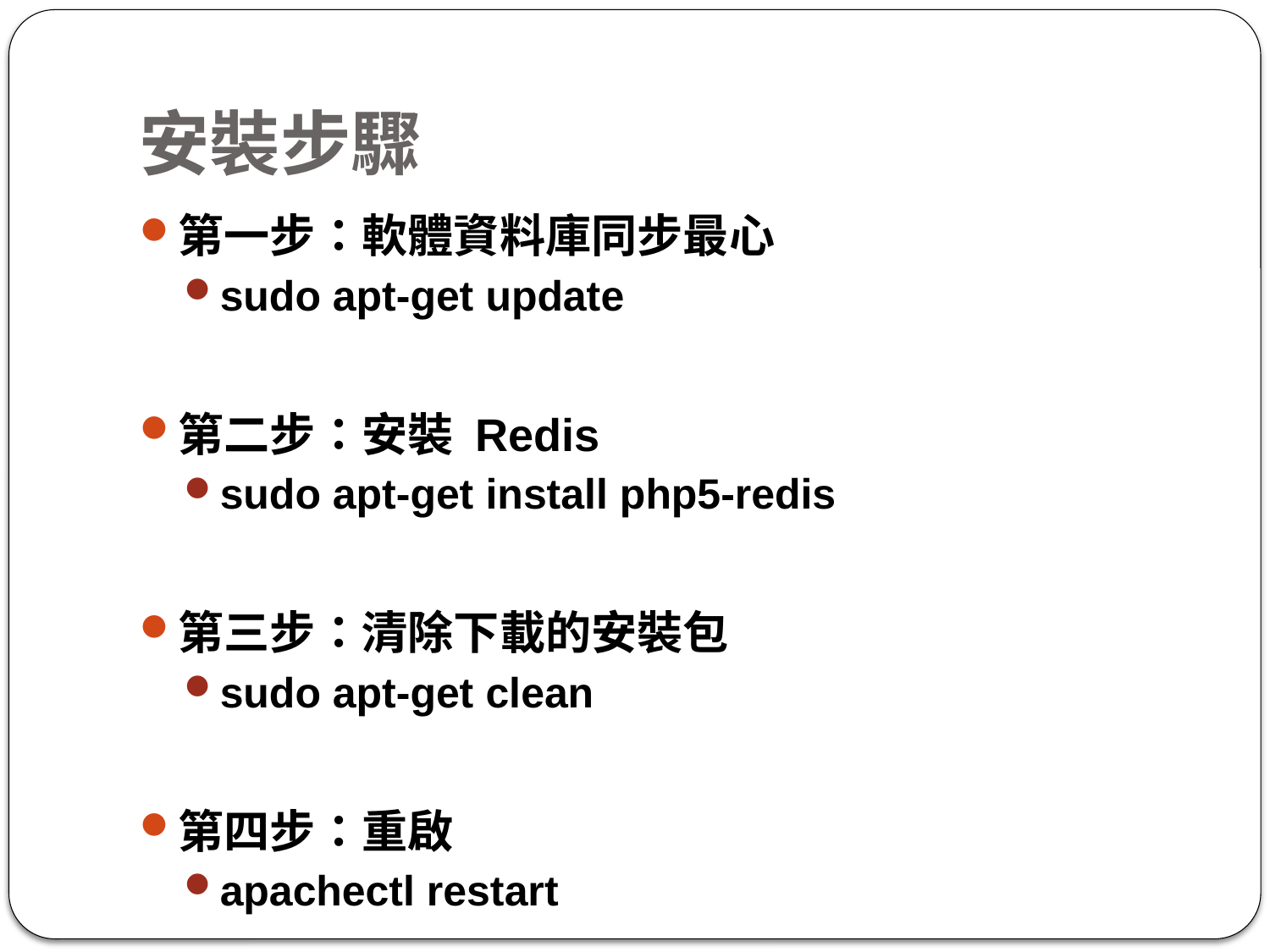

# 安裝步驟
第一步：軟體資料庫同步最心
sudo apt-get update

第二步：安裝 Redis
sudo apt-get install php5-redis

第三步：清除下載的安裝包
sudo apt-get clean

第四步：重啟
apachectl restart